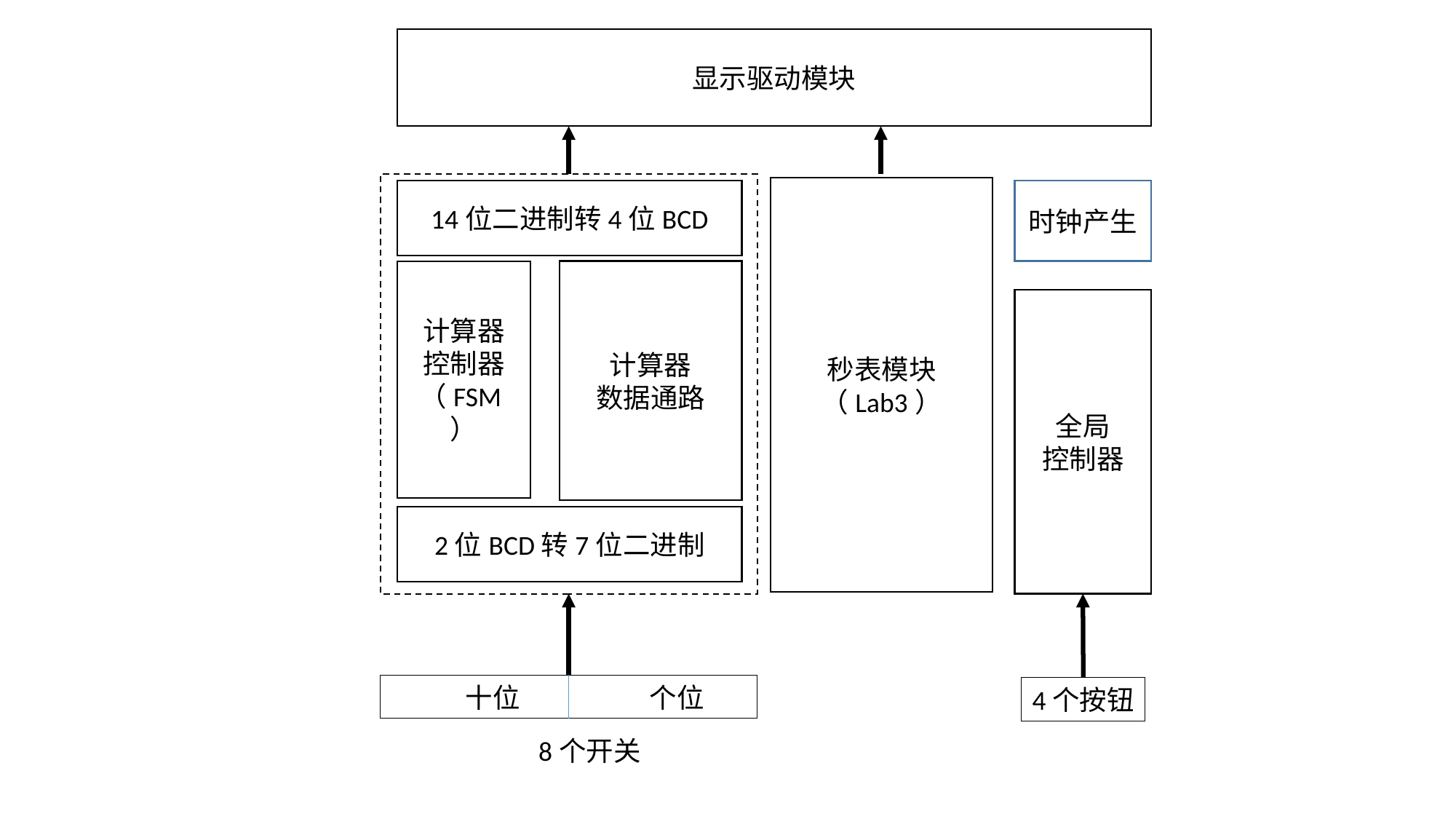

显示驱动模块

秒表模块
（Lab3）
14位二进制转4位BCD
时钟产生
计算器
控制器
（FSM）
计算器
数据通路
全局
控制器
2位BCD转7位二进制
           十位                     个位
4个按钮
8个开关